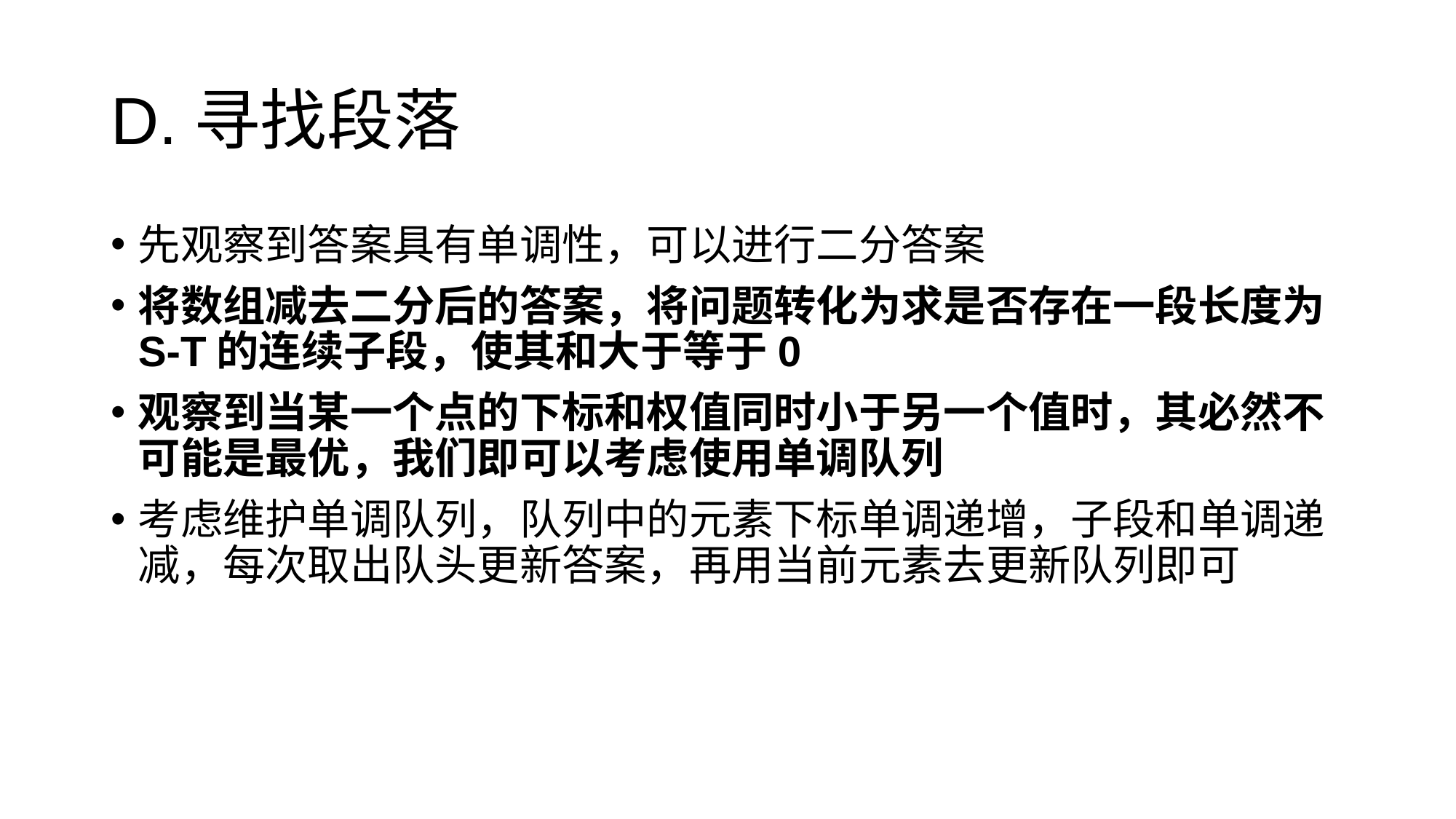

# D.寻找段落
先观察到答案具有单调性，可以进行二分答案
将数组减去二分后的答案，将问题转化为求是否存在一段长度为S-T的连续子段，使其和大于等于0
观察到当某一个点的下标和权值同时小于另一个值时，其必然不可能是最优，我们即可以考虑使用单调队列
考虑维护单调队列，队列中的元素下标单调递增，子段和单调递减，每次取出队头更新答案，再用当前元素去更新队列即可